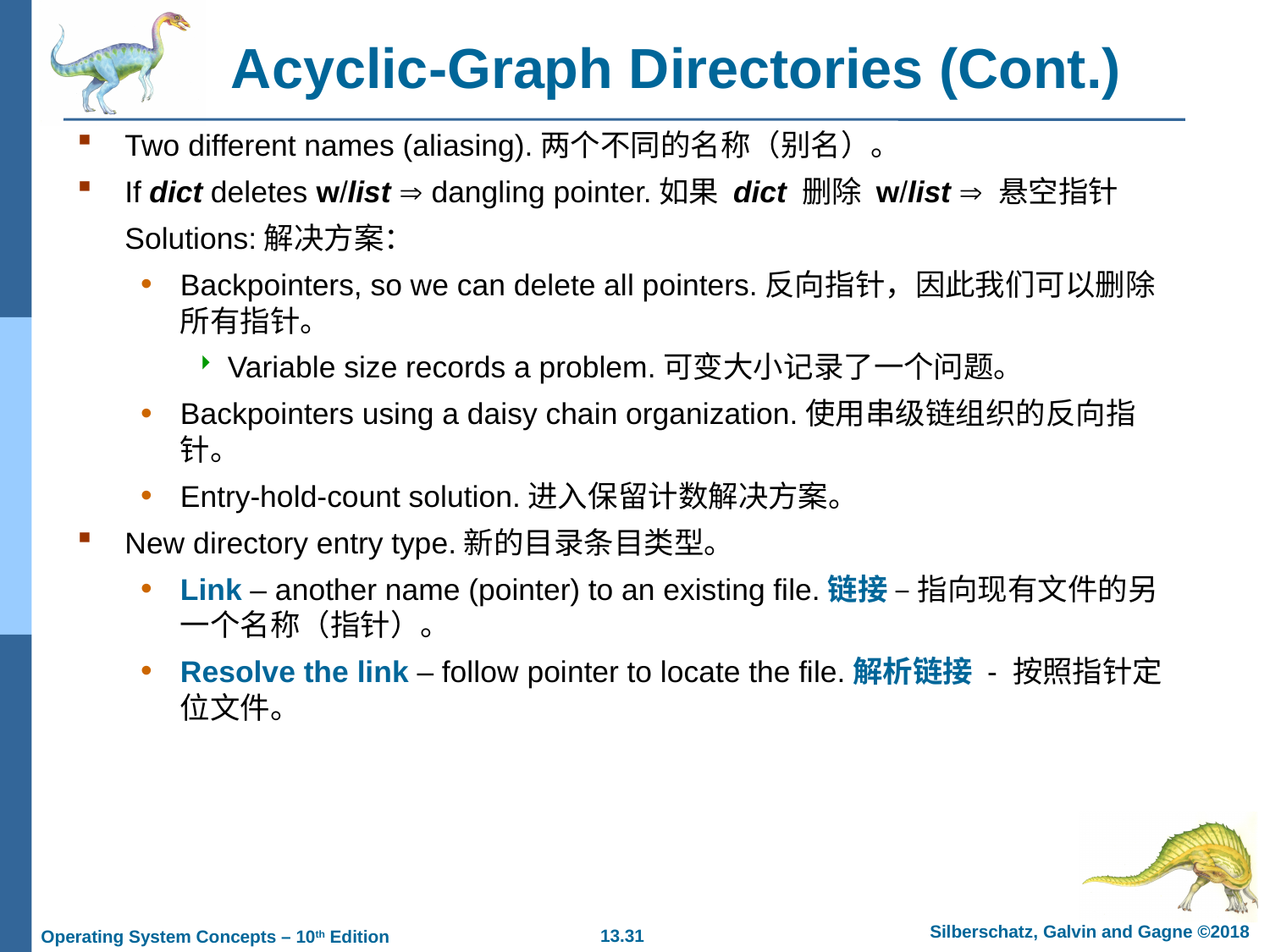

# Acyclic-Graph Directories (Cont.)
Two different names (aliasing).两个不同的名称（别名）。
If dict deletes w/list ⇒ dangling pointer.如果 dict 删除 w/list ⇒ 悬空指针
	Solutions:解决方案：
Backpointers, so we can delete all pointers.反向指针，因此我们可以删除所有指针。
Variable size records a problem.可变大小记录了一个问题。
Backpointers using a daisy chain organization.使用串级链组织的反向指针。
Entry-hold-count solution.进入保留计数解决方案。
New directory entry type.新的目录条目类型。
Link – another name (pointer) to an existing file.链接 – 指向现有文件的另一个名称（指针）。
Resolve the link – follow pointer to locate the file.解析链接 - 按照指针定位文件。